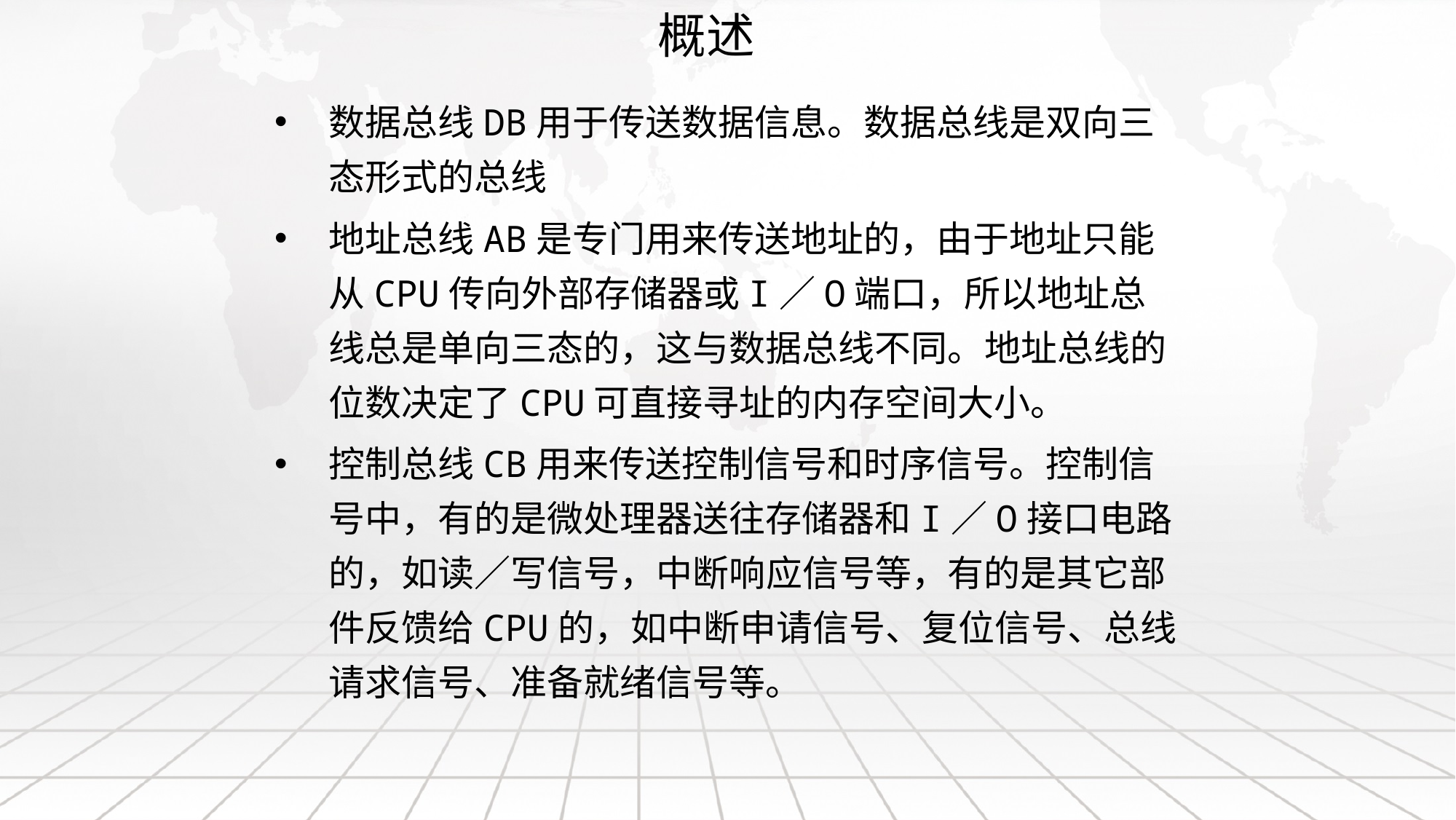

概述
数据总线DB用于传送数据信息。数据总线是双向三态形式的总线
地址总线AB是专门用来传送地址的，由于地址只能从CPU传向外部存储器或I／O端口，所以地址总线总是单向三态的，这与数据总线不同。地址总线的位数决定了CPU可直接寻址的内存空间大小。
控制总线CB用来传送控制信号和时序信号。控制信号中，有的是微处理器送往存储器和I／O接口电路的，如读／写信号，中断响应信号等，有的是其它部件反馈给CPU的，如中断申请信号、复位信号、总线请求信号、准备就绪信号等。